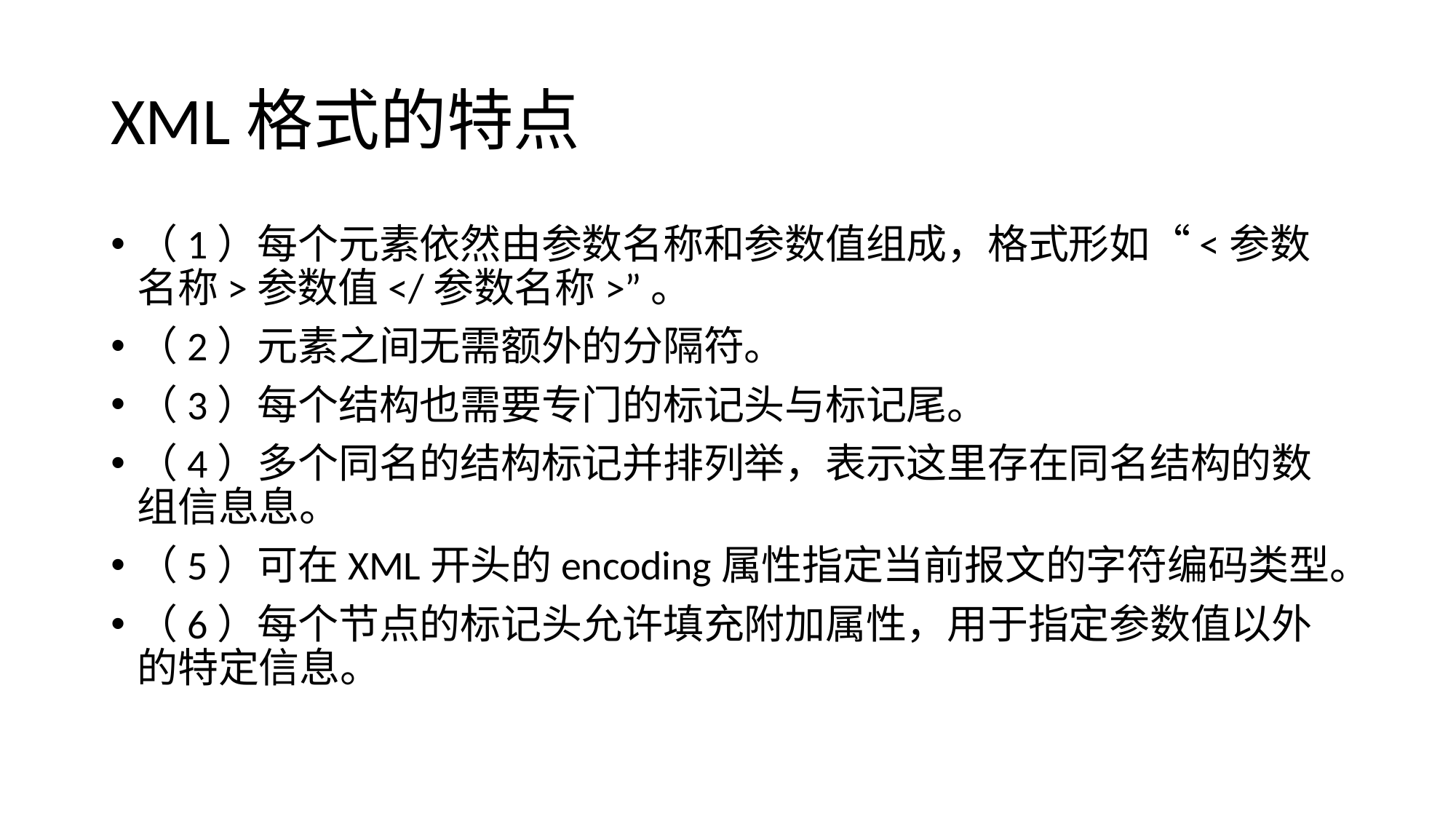

# XML格式的特点
（1）每个元素依然由参数名称和参数值组成，格式形如“<参数名称>参数值</参数名称>”。
（2）元素之间无需额外的分隔符。
（3）每个结构也需要专门的标记头与标记尾。
（4）多个同名的结构标记并排列举，表示这里存在同名结构的数组信息息。
（5）可在XML开头的encoding属性指定当前报文的字符编码类型。
（6）每个节点的标记头允许填充附加属性，用于指定参数值以外的特定信息。